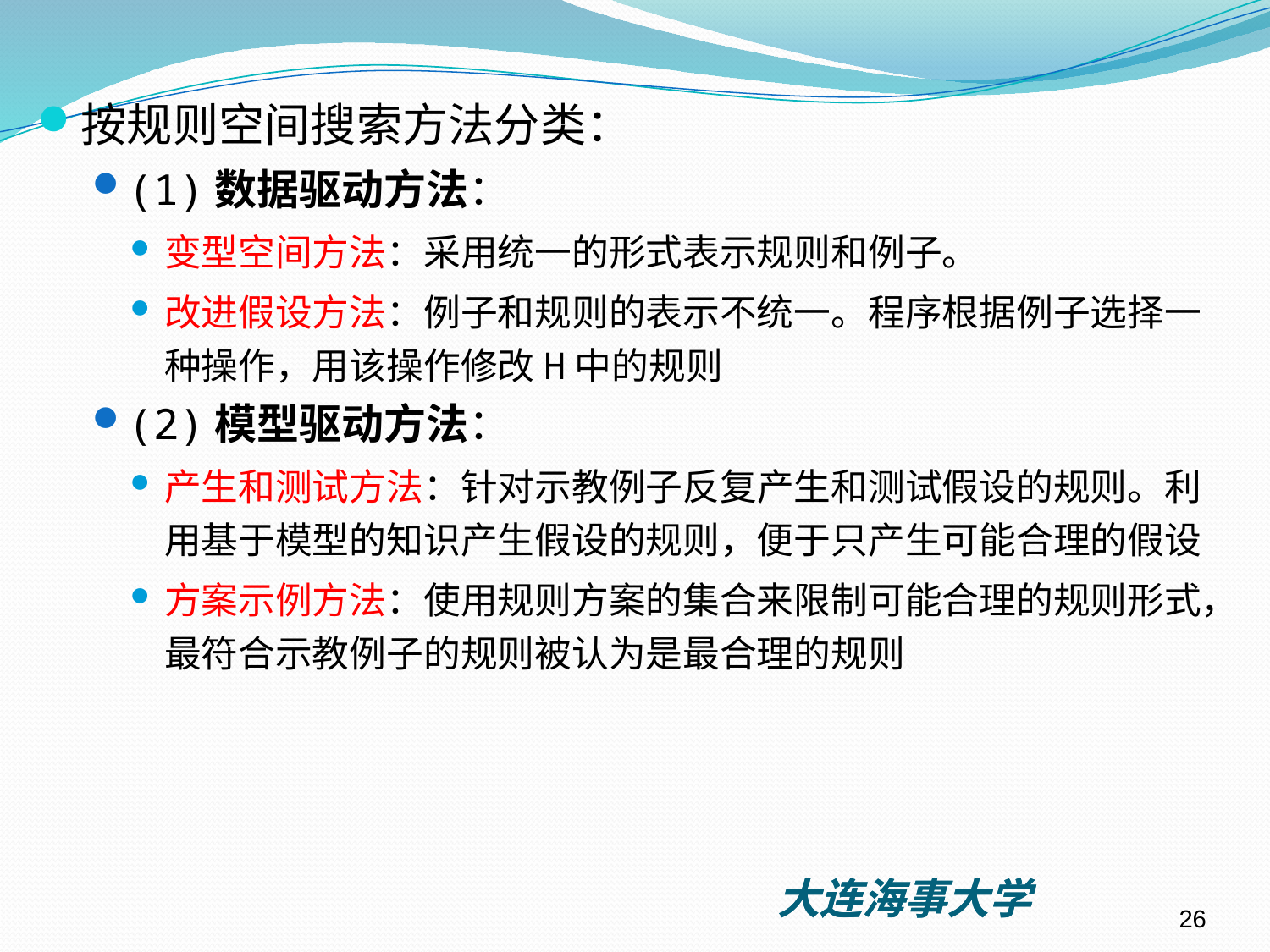

按规则空间搜索方法分类：
(1)数据驱动方法：
变型空间方法：采用统一的形式表示规则和例子。
改进假设方法：例子和规则的表示不统一。程序根据例子选择一种操作，用该操作修改H中的规则
(2)模型驱动方法：
产生和测试方法：针对示教例子反复产生和测试假设的规则。利用基于模型的知识产生假设的规则，便于只产生可能合理的假设
方案示例方法：使用规则方案的集合来限制可能合理的规则形式，最符合示教例子的规则被认为是最合理的规则
26